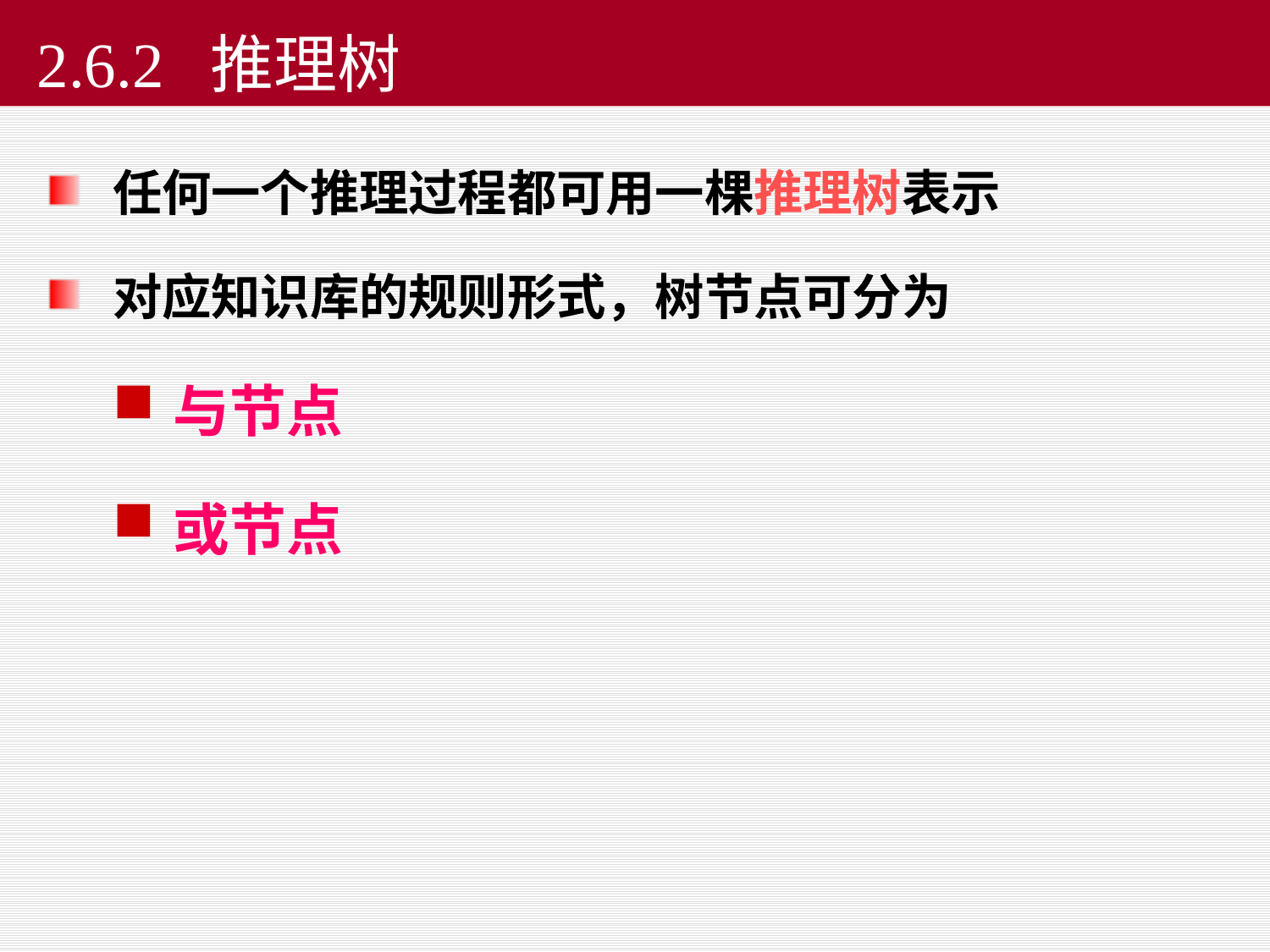

2.6.2  推理树
任何一个推理过程都可用一棵推理树表示
对应知识库的规则形式，树节点可分为
与节点
或节点